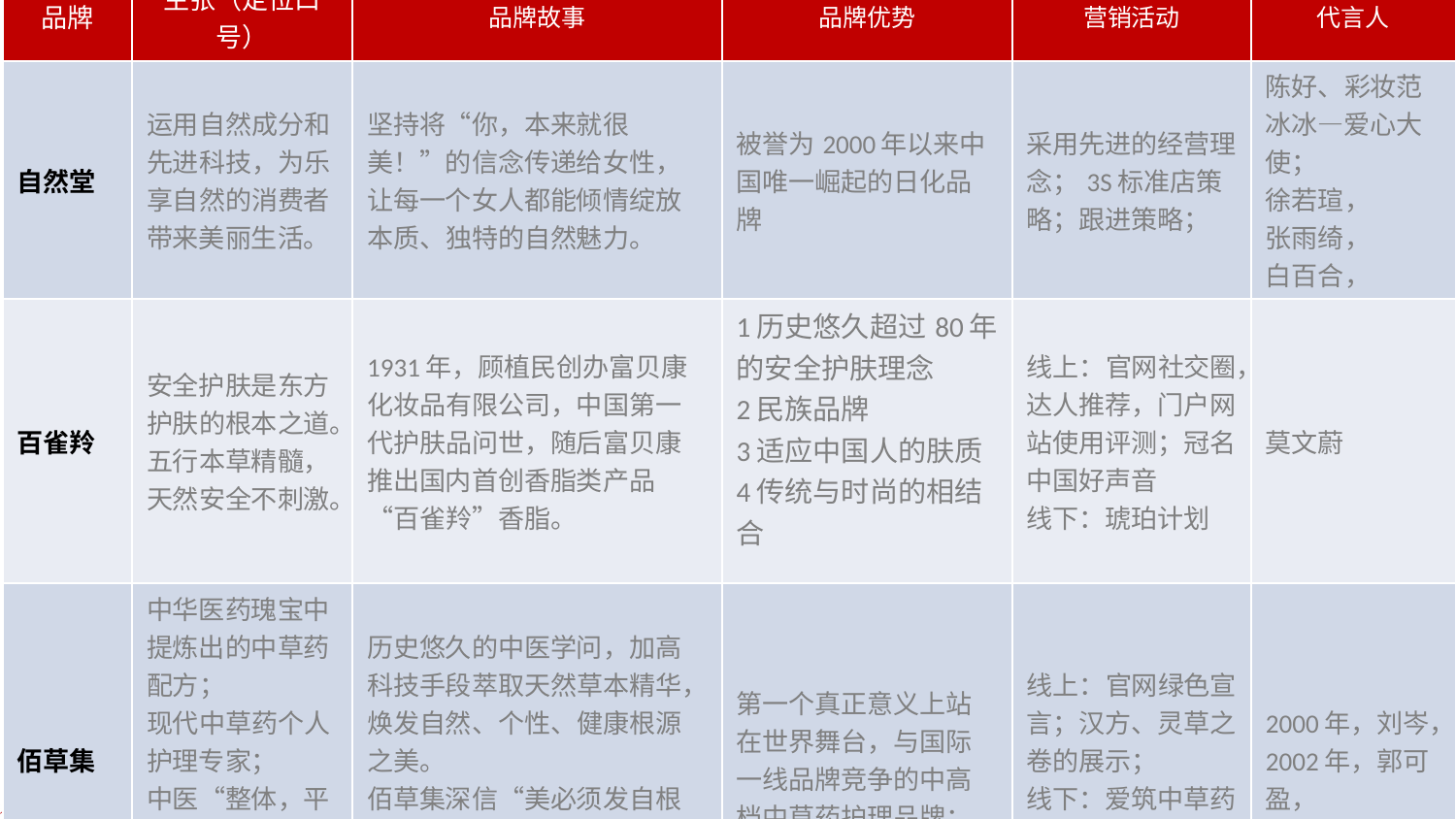

| 品牌 | 主张（定位口号） | 品牌故事 | 品牌优势 | 营销活动 | 代言人 |
| --- | --- | --- | --- | --- | --- |
| 自然堂 | 运用自然成分和先进科技，为乐享自然的消费者带来美丽生活。 | 坚持将“你，本来就很美！”的信念传递给女性，让每一个女人都能倾情绽放本质、独特的自然魅力。 | 被誉为2000年以来中国唯一崛起的日化品牌 | 采用先进的经营理念；3S标准店策略；跟进策略； | 陈好、彩妆范冰冰—爱心大使； 徐若瑄， 张雨绮， 白百合， |
| 百雀羚 | 安全护肤是东方护肤的根本之道。 五行本草精髓，天然安全不刺激。 | 1931年，顾植民创办富贝康化妆品有限公司，中国第一代护肤品问世，随后富贝康推出国内首创香脂类产品“百雀羚”香脂。 | 1历史悠久超过80年的安全护肤理念 2民族品牌 3适应中国人的肤质 4传统与时尚的相结合 | 线上：官网社交圈，达人推荐，门户网站使用评测；冠名中国好声音 线下：琥珀计划 | 莫文蔚 |
| 佰草集 | 中华医药瑰宝中提炼出的中草药配方； 现代中草药个人护理专家； 中医“整体，平很”及“证、方、效”的核心理论体系； | 历史悠久的中医学问，加高科技手段萃取天然草本精华，焕发自然、个性、健康根源之美。 佰草集深信“美必须发自根源，方能美得完全”，追求“自然、平衡”的美。 | 第一个真正意义上站在世界舞台，与国际一线品牌竞争的中高档中草药护理品牌； | 线上：官网绿色宣言；汉方、灵草之卷的展示； 线下：爱筑中草药家园行动； | 2000年，刘岑，2002年，郭可盈， |